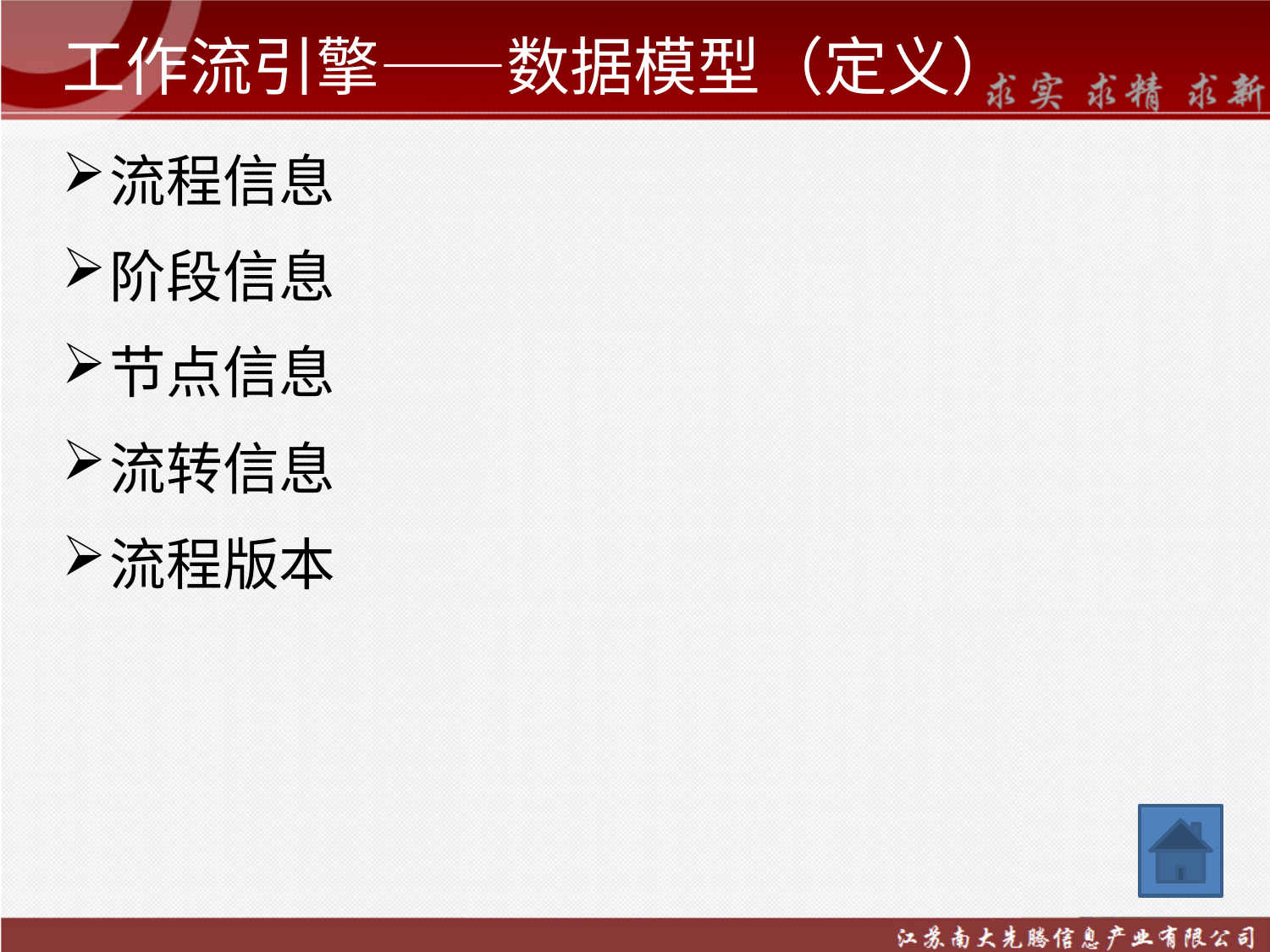

# 工作流引擎——数据模型（定义）
流程信息
阶段信息
节点信息
流转信息
流程版本